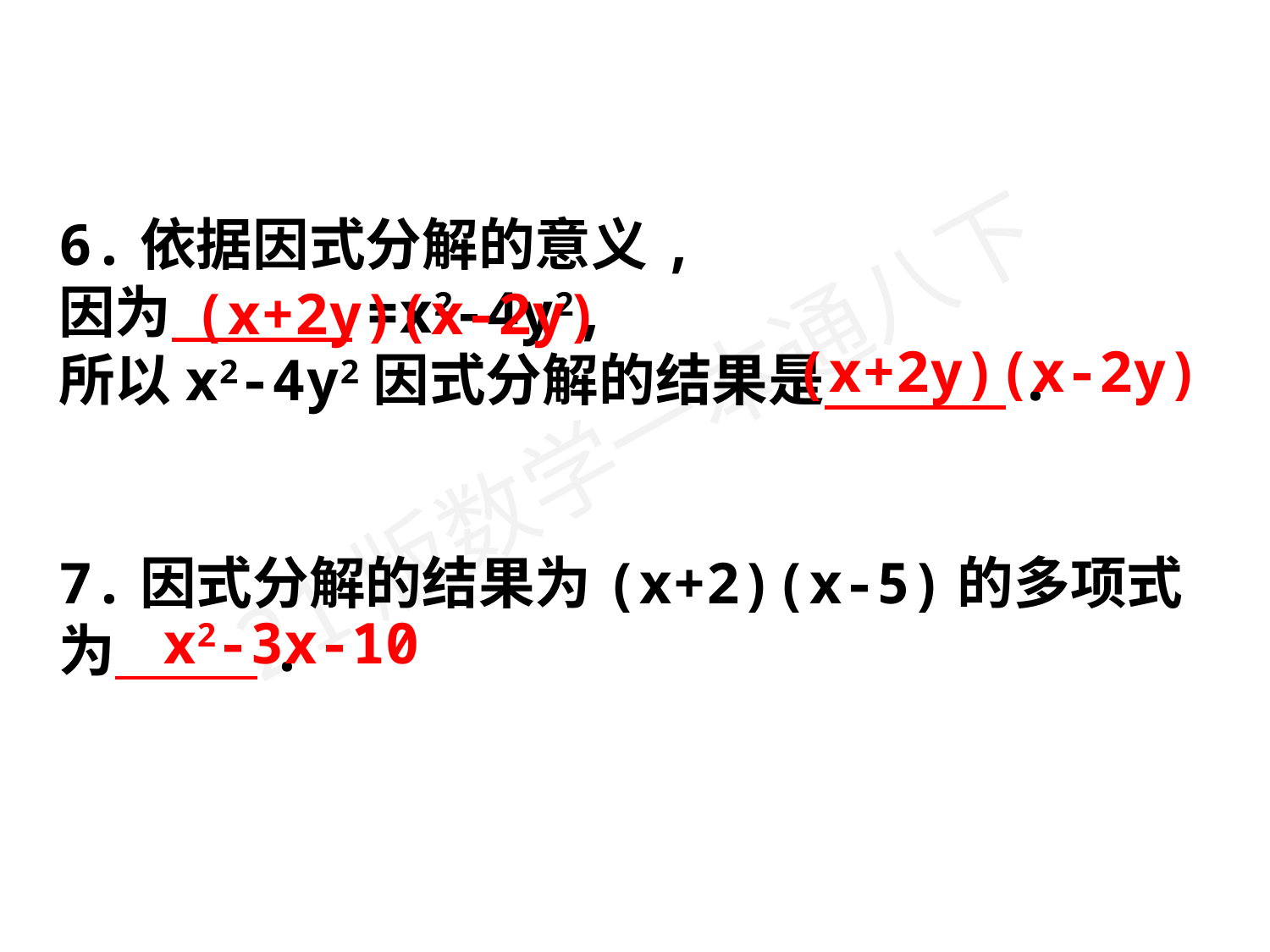

6.依据因式分解的意义,
因为              =x2-4y2,
所以x2-4y2因式分解的结果是              .

7.因式分解的结果为(x+2)(x-5)的多项式
为           .
(x+2y)(x-2y)
(x+2y)(x-2y)
x2-3x-10